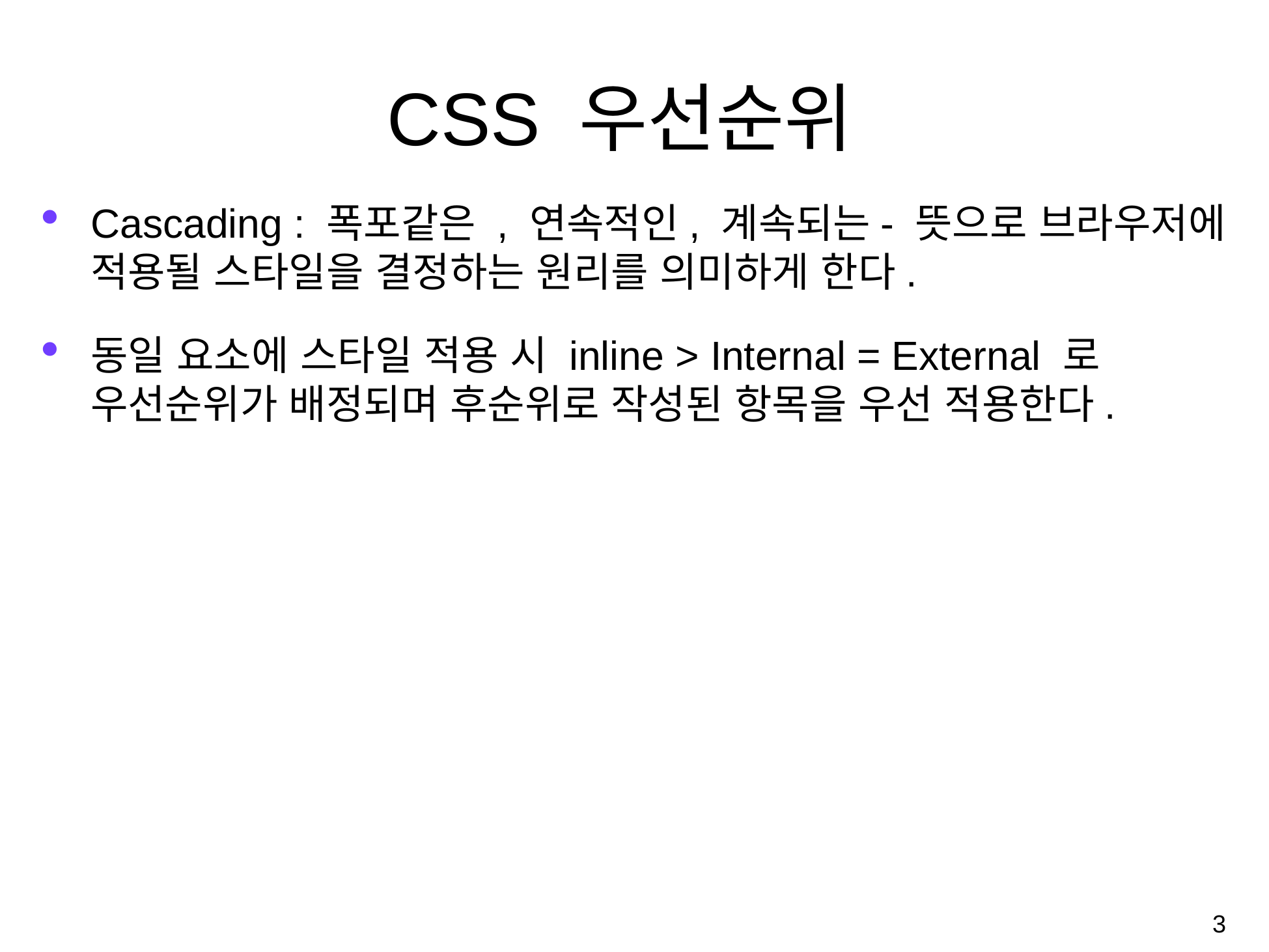

# CSS 우선순위
Cascading : 폭포같은 , 연속적인, 계속되는- 뜻으로 브라우저에 적용될 스타일을 결정하는 원리를 의미하게 한다.

동일 요소에 스타일 적용 시 inline > Internal = External 로 우선순위가 배정되며 후순위로 작성된 항목을 우선 적용한다.

3